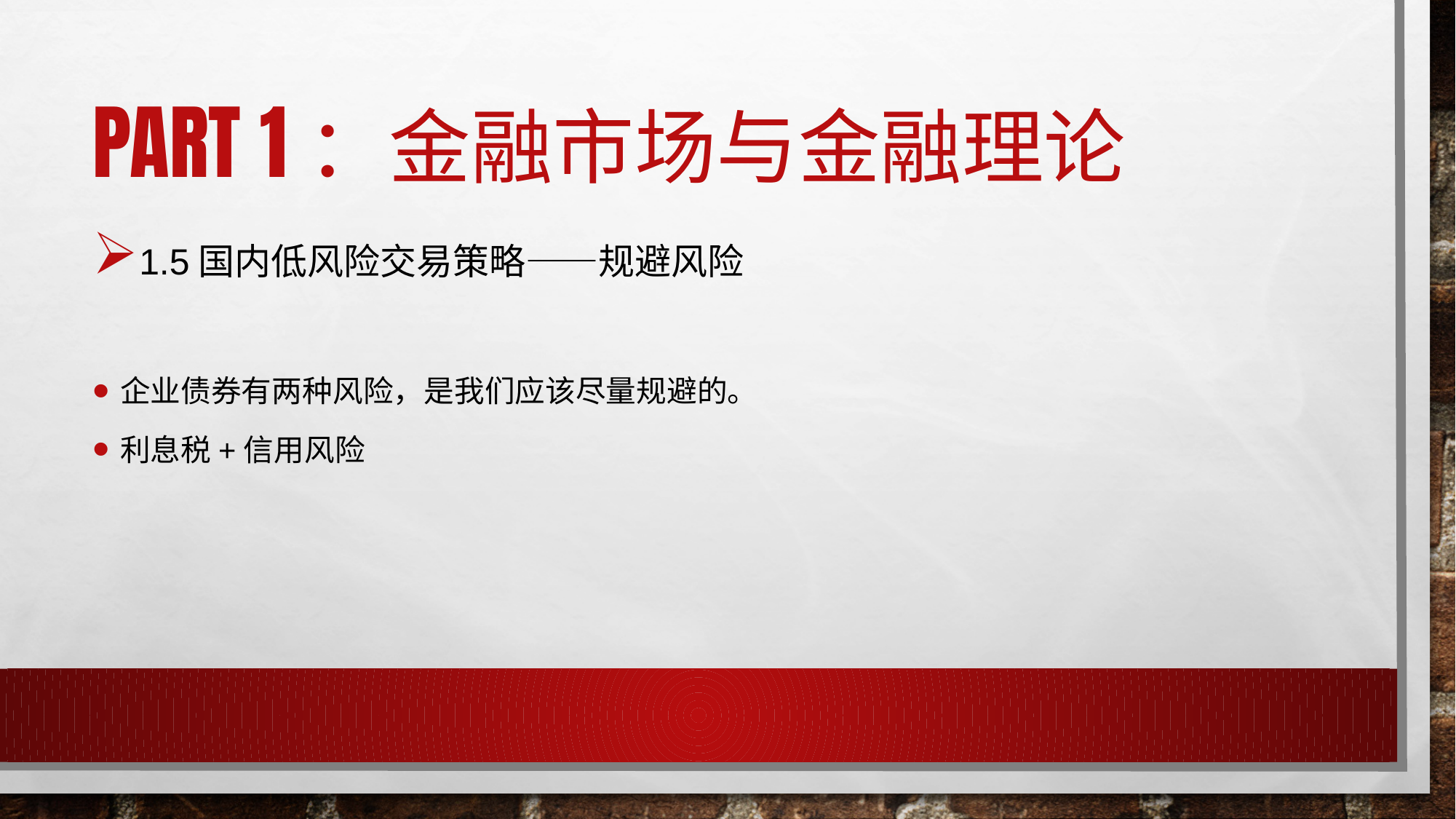

# Part 1：金融市场与金融理论
1.5国内低风险交易策略——规避风险

企业债券有两种风险，是我们应该尽量规避的。
利息税+信用风险